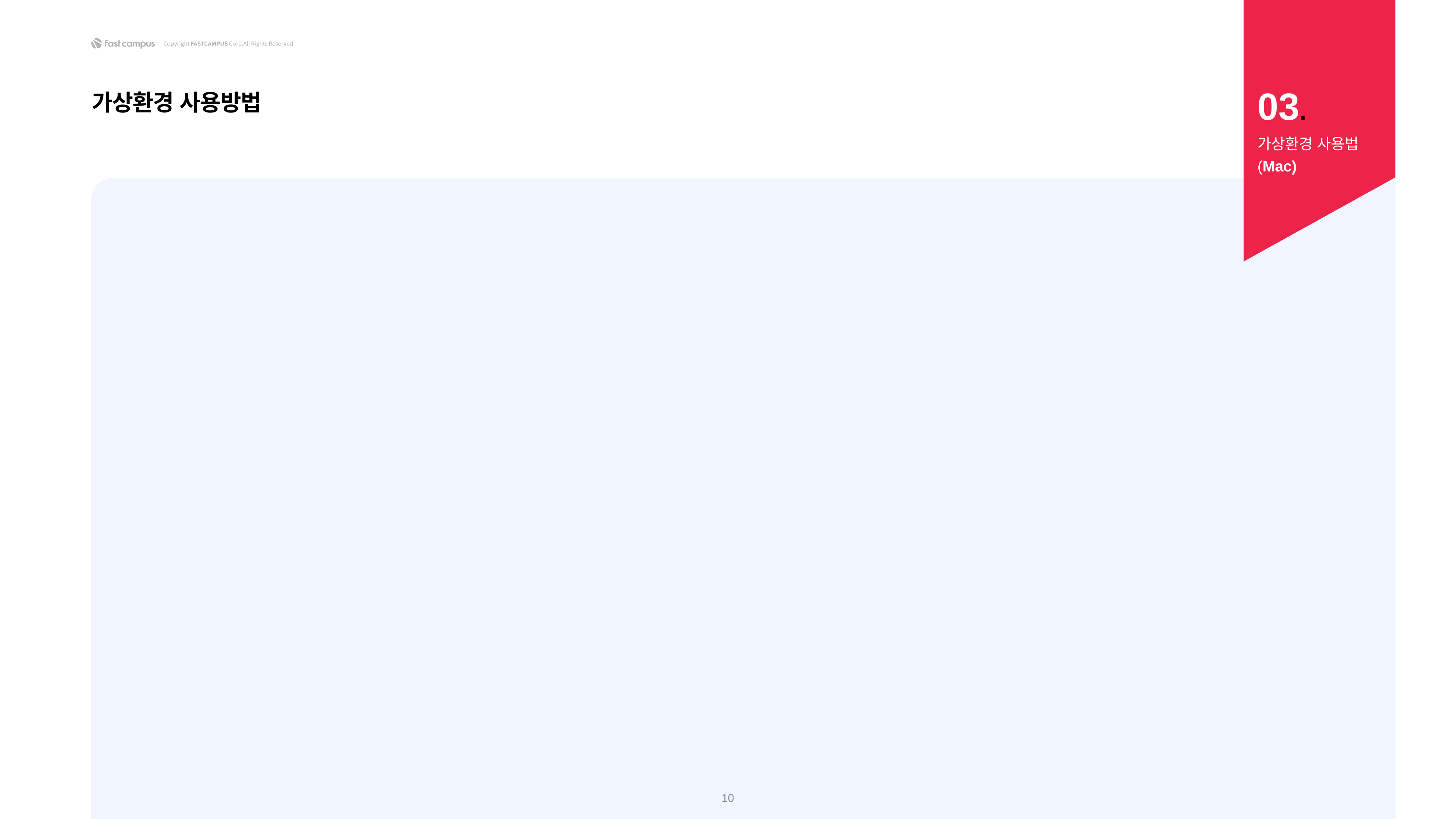

03.
가상환경 사용방법
가상환경 사용법
(Mac)
10